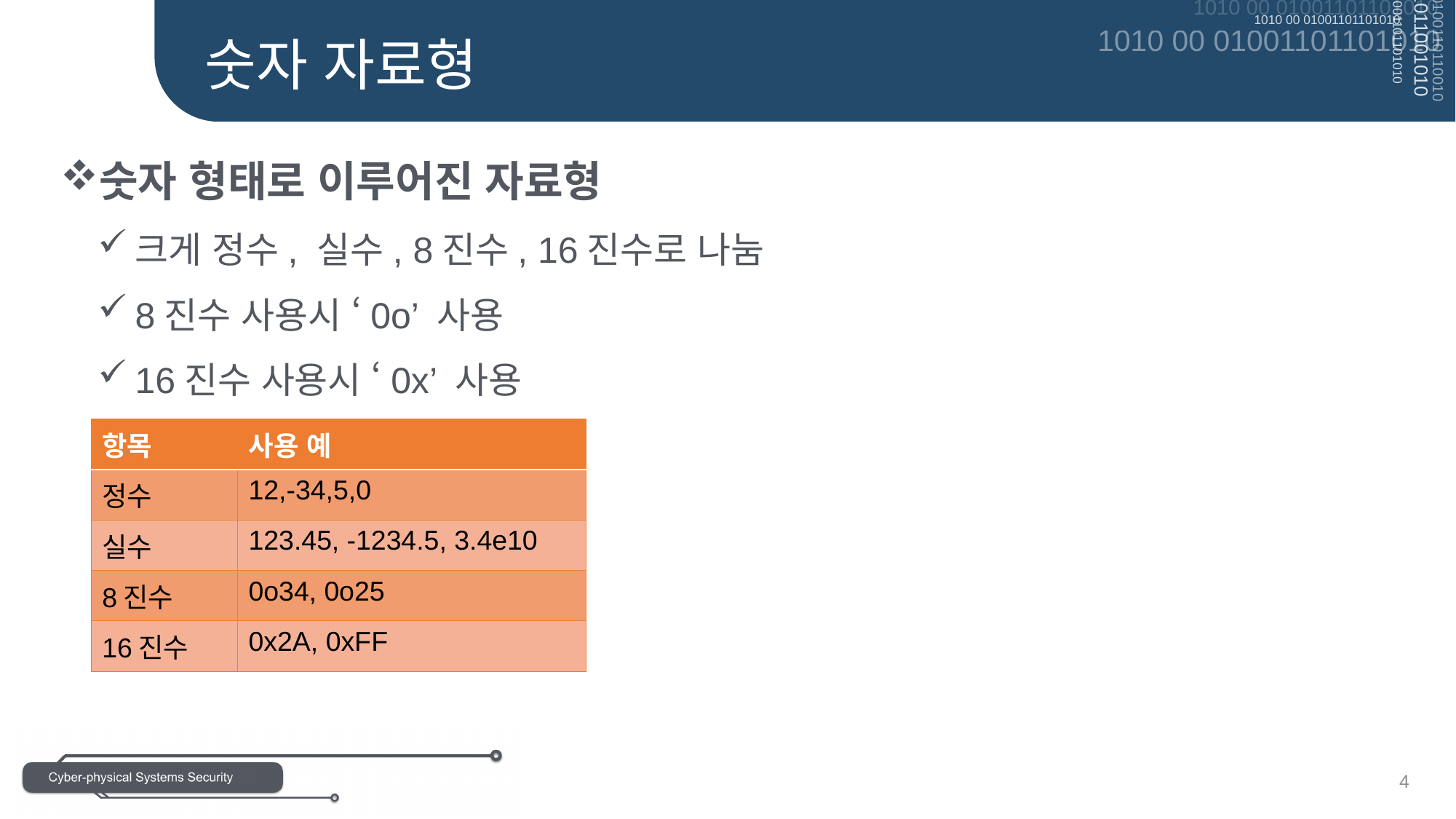

숫자 자료형
숫자 형태로 이루어진 자료형
크게 정수, 실수, 8진수, 16진수로 나눔
8진수 사용시 ‘0o’ 사용
16진수 사용시 ‘0x’ 사용

| 항목 | 사용 예 |
| --- | --- |
| 정수 | 12,-34,5,0 |
| 실수 | 123.45, -1234.5, 3.4e10 |
| 8진수 | 0o34, 0o25 |
| 16진수 | 0x2A, 0xFF |
4